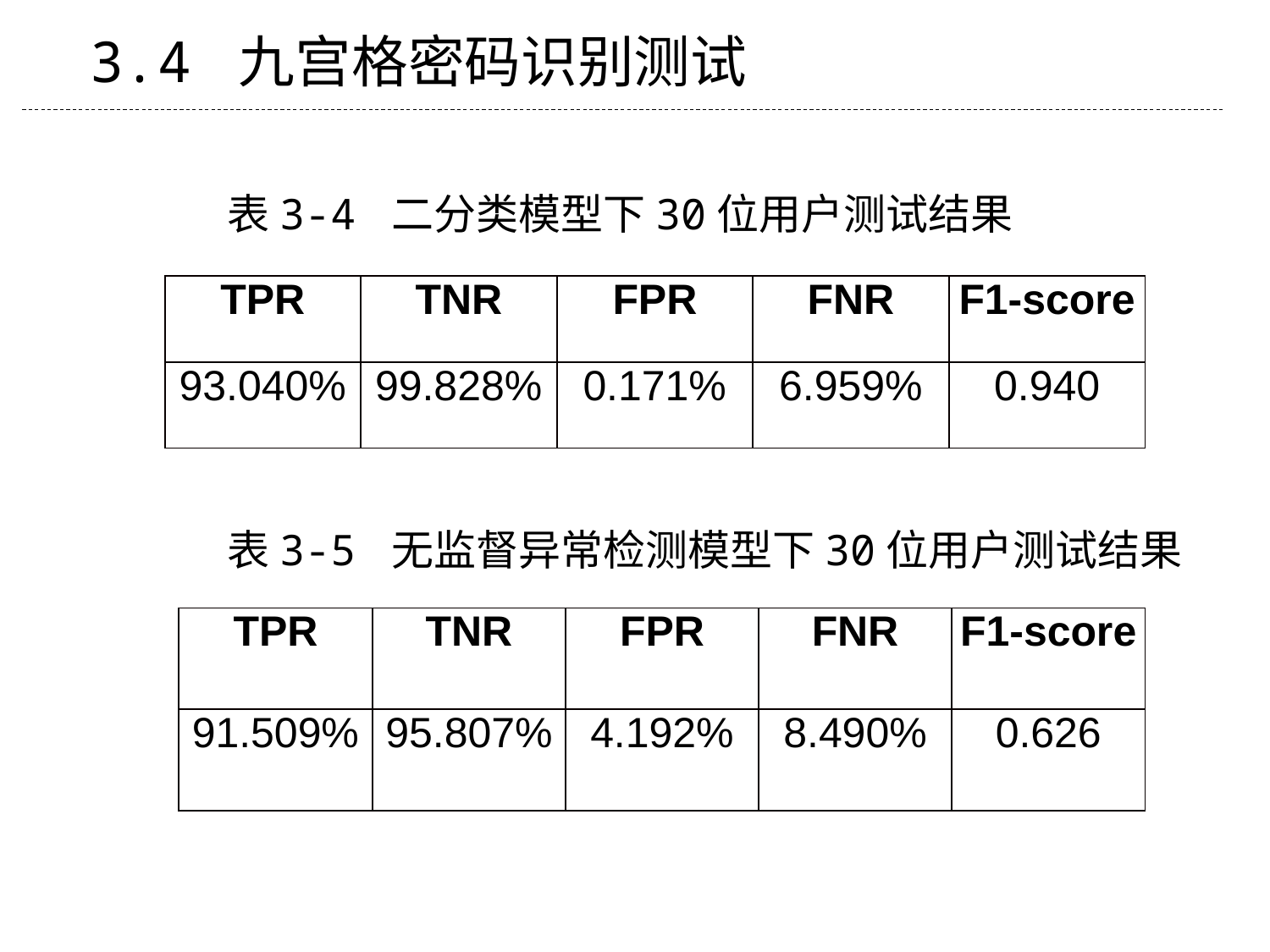

3.4 九宫格密码识别测试
表3-4 二分类模型下30位用户测试结果
| TPR | TNR | FPR | FNR | F1-score |
| --- | --- | --- | --- | --- |
| 93.040% | 99.828% | 0.171% | 6.959% | 0.940 |
表3-5 无监督异常检测模型下30位用户测试结果
| TPR | TNR | FPR | FNR | F1-score |
| --- | --- | --- | --- | --- |
| 91.509% | 95.807% | 4.192% | 8.490% | 0.626 |